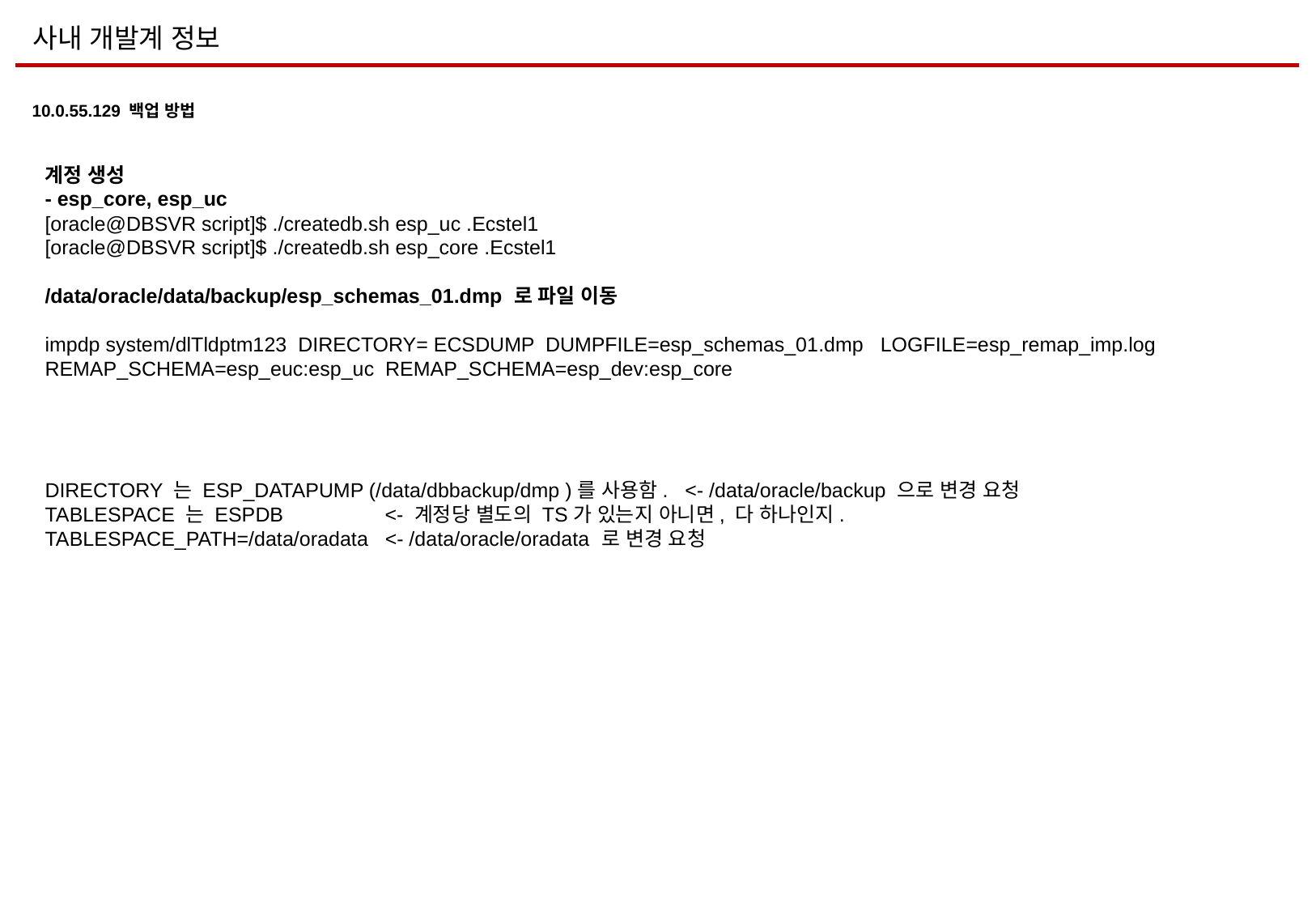

사내 개발계 정보
10.0.55.129 백업 방법
계정 생성
- esp_core, esp_uc
[oracle@DBSVR script]$ ./createdb.sh esp_uc .Ecstel1
[oracle@DBSVR script]$ ./createdb.sh esp_core .Ecstel1

/data/oracle/data/backup/esp_schemas_01.dmp 로 파일 이동

impdp system/dlTldptm123  DIRECTORY= ECSDUMP  DUMPFILE=esp_schemas_01.dmp   LOGFILE=esp_remap_imp.log REMAP_SCHEMA=esp_euc:esp_uc  REMAP_SCHEMA=esp_dev:esp_core

DIRECTORY 는 ESP_DATAPUMP (/data/dbbackup/dmp )를 사용함.   <- /data/oracle/backup 으로 변경 요청
TABLESPACE 는 ESPDB                  <- 계정당 별도의 TS가 있는지 아니면, 다 하나인지.
TABLESPACE_PATH=/data/oradata   <- /data/oracle/oradata 로 변경 요청